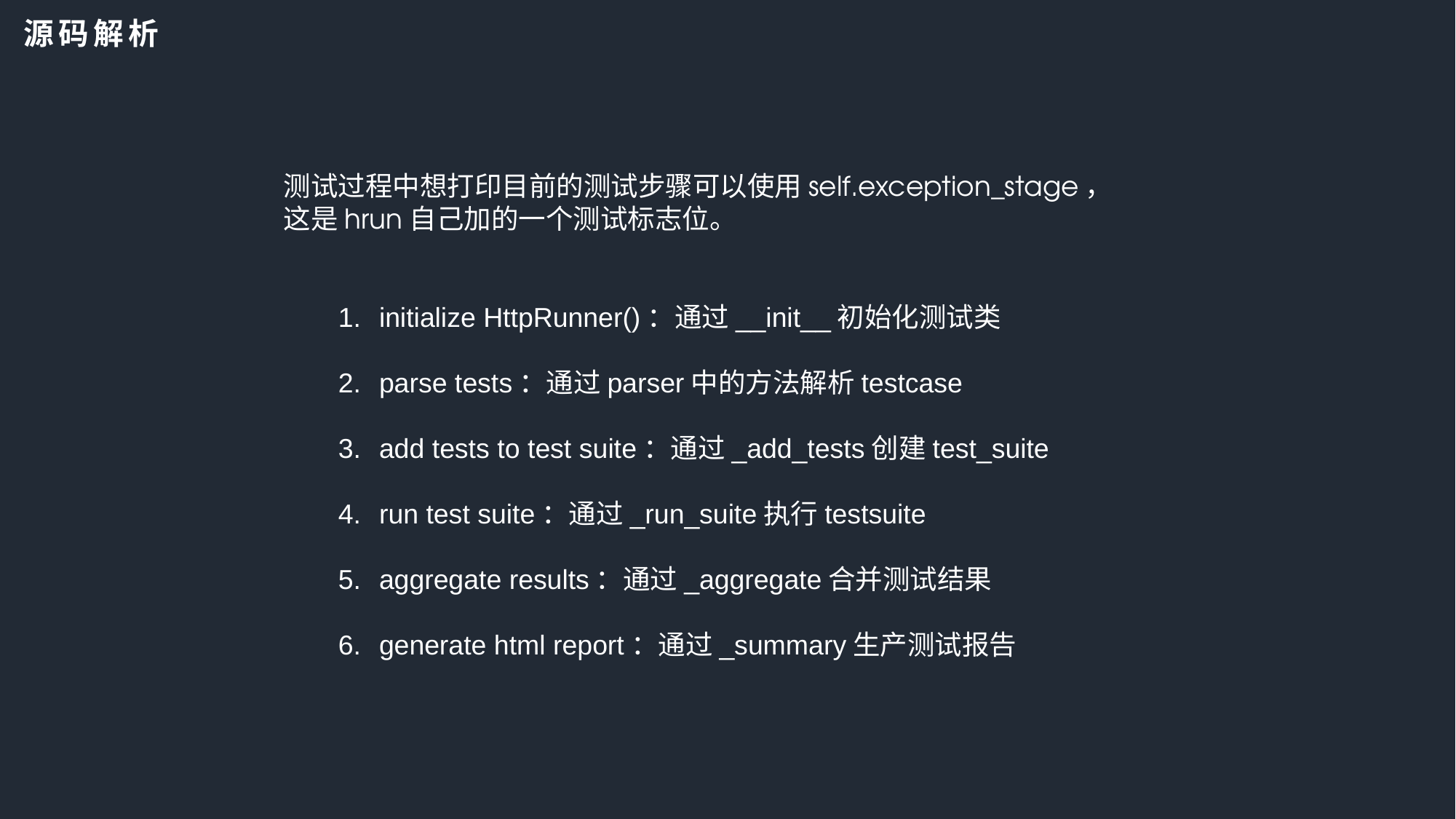

测试过程中想打印目前的测试步骤可以使用self.exception_stage，
这是hrun自己加的一个测试标志位。

initialize HttpRunner()：通过__init__初始化测试类
parse tests：通过parser中的方法解析testcase
add tests to test suite：通过_add_tests创建test_suite
run test suite：通过_run_suite执行testsuite
aggregate results：通过_aggregate合并测试结果
generate html report：通过_summary生产测试报告

CONENTS
源码解析